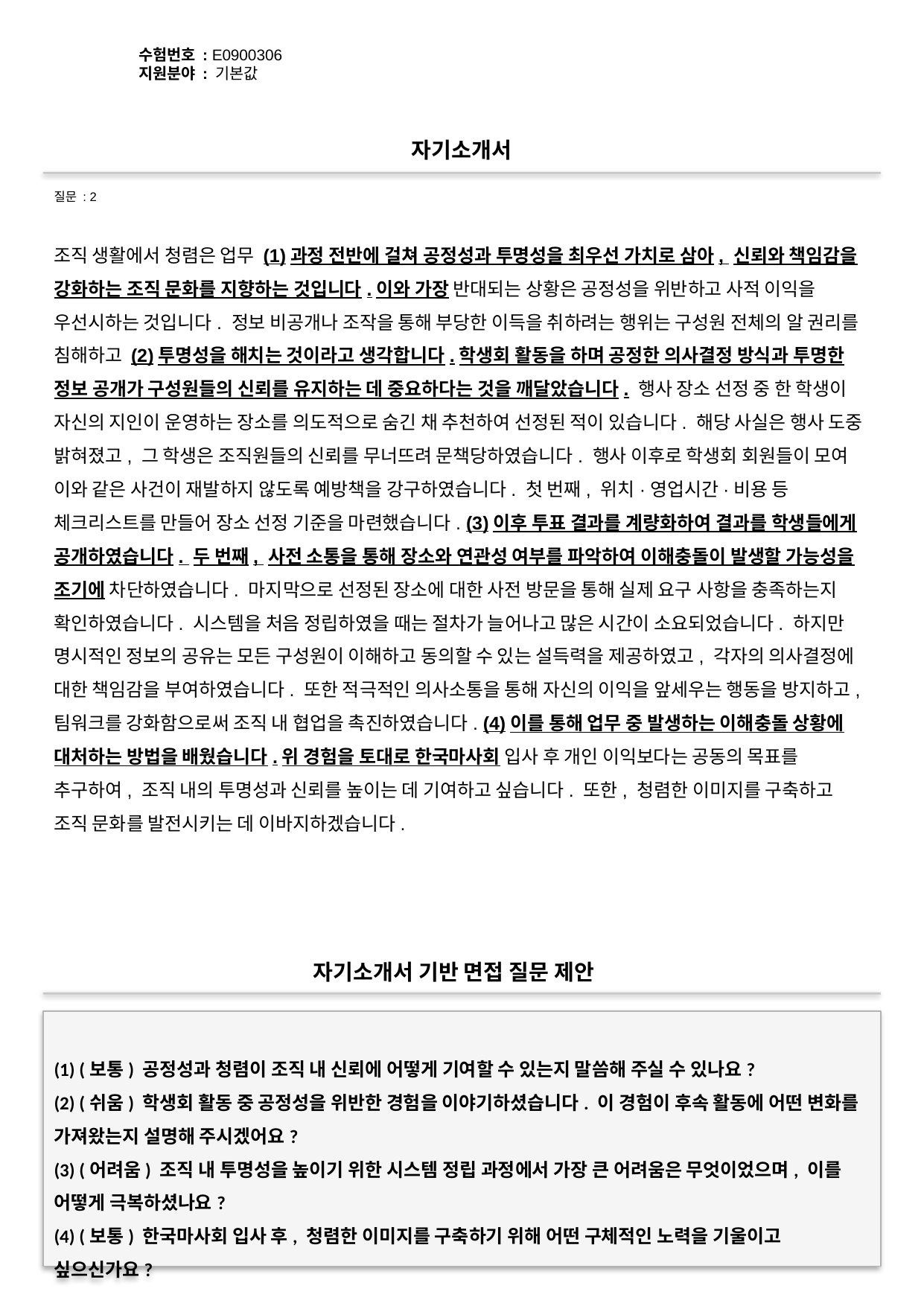

수험번호 : E0900306
지원분야 : 기본값
#

자기소개서

질문 : 2

조직 생활에서 청렴은 업무 (1)과정 전반에 걸쳐 공정성과 투명성을 최우선 가치로 삼아, 신뢰와 책임감을 강화하는 조직 문화를 지향하는 것입니다.이와 가장 반대되는 상황은 공정성을 위반하고 사적 이익을 우선시하는 것입니다. 정보 비공개나 조작을 통해 부당한 이득을 취하려는 행위는 구성원 전체의 알 권리를 침해하고 (2)투명성을 해치는 것이라고 생각합니다.학생회 활동을 하며 공정한 의사결정 방식과 투명한 정보 공개가 구성원들의 신뢰를 유지하는 데 중요하다는 것을 깨달았습니다. 행사 장소 선정 중 한 학생이 자신의 지인이 운영하는 장소를 의도적으로 숨긴 채 추천하여 선정된 적이 있습니다. 해당 사실은 행사 도중 밝혀졌고, 그 학생은 조직원들의 신뢰를 무너뜨려 문책당하였습니다. 행사 이후로 학생회 회원들이 모여 이와 같은 사건이 재발하지 않도록 예방책을 강구하였습니다. 첫 번째, 위치·영업시간·비용 등 체크리스트를 만들어 장소 선정 기준을 마련했습니다. (3)이후 투표 결과를 계량화하여 결과를 학생들에게 공개하였습니다. 두 번째, 사전 소통을 통해 장소와 연관성 여부를 파악하여 이해충돌이 발생할 가능성을 조기에 차단하였습니다. 마지막으로 선정된 장소에 대한 사전 방문을 통해 실제 요구 사항을 충족하는지 확인하였습니다. 시스템을 처음 정립하였을 때는 절차가 늘어나고 많은 시간이 소요되었습니다. 하지만 명시적인 정보의 공유는 모든 구성원이 이해하고 동의할 수 있는 설득력을 제공하였고, 각자의 의사결정에 대한 책임감을 부여하였습니다. 또한 적극적인 의사소통을 통해 자신의 이익을 앞세우는 행동을 방지하고, 팀워크를 강화함으로써 조직 내 협업을 촉진하였습니다. (4)이를 통해 업무 중 발생하는 이해충돌 상황에 대처하는 방법을 배웠습니다.위 경험을 토대로 한국마사회 입사 후 개인 이익보다는 공동의 목표를 추구하여, 조직 내의 투명성과 신뢰를 높이는 데 기여하고 싶습니다. 또한, 청렴한 이미지를 구축하고 조직 문화를 발전시키는 데 이바지하겠습니다.

자기소개서 기반 면접 질문 제안

(1) (보통) 공정성과 청렴이 조직 내 신뢰에 어떻게 기여할 수 있는지 말씀해 주실 수 있나요?
(2) (쉬움) 학생회 활동 중 공정성을 위반한 경험을 이야기하셨습니다. 이 경험이 후속 활동에 어떤 변화를 가져왔는지 설명해 주시겠어요?
(3) (어려움) 조직 내 투명성을 높이기 위한 시스템 정립 과정에서 가장 큰 어려움은 무엇이었으며, 이를 어떻게 극복하셨나요?
(4) (보통) 한국마사회 입사 후, 청렴한 이미지를 구축하기 위해 어떤 구체적인 노력을 기울이고 싶으신가요?